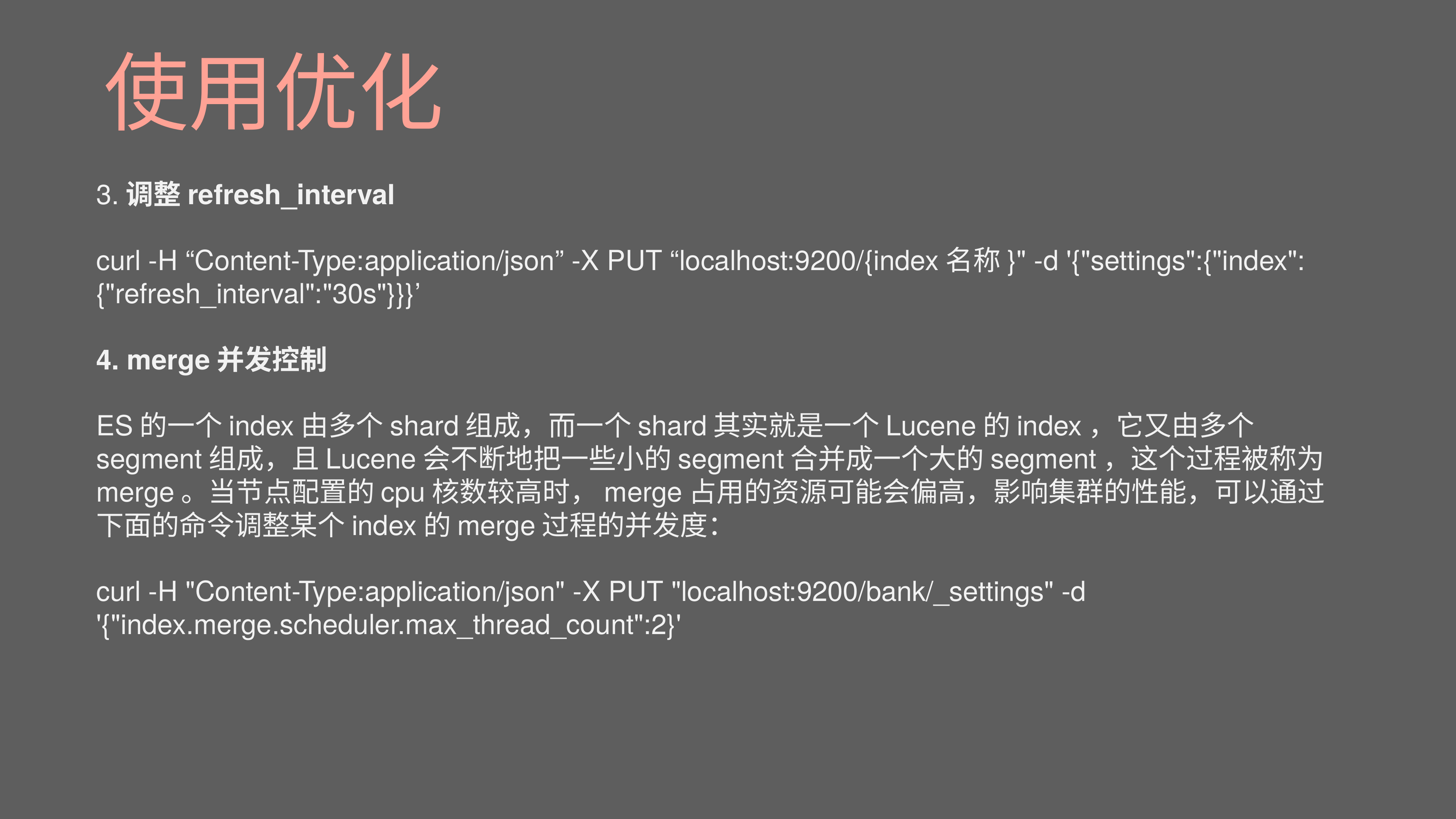

# 使用优化
3.调整refresh_interval
curl -H “Content-Type:application/json” -X PUT “localhost:9200/{index名称}" -d '{"settings":{"index":{"refresh_interval":"30s"}}}’
4. merge并发控制
ES的一个index由多个shard组成，而一个shard其实就是一个Lucene的index，它又由多个segment组成，且Lucene会不断地把一些小的segment合并成一个大的segment，这个过程被称为merge。当节点配置的cpu核数较高时，merge占用的资源可能会偏高，影响集群的性能，可以通过下面的命令调整某个index的merge过程的并发度：
curl -H "Content-Type:application/json" -X PUT "localhost:9200/bank/_settings" -d '{"index.merge.scheduler.max_thread_count":2}'